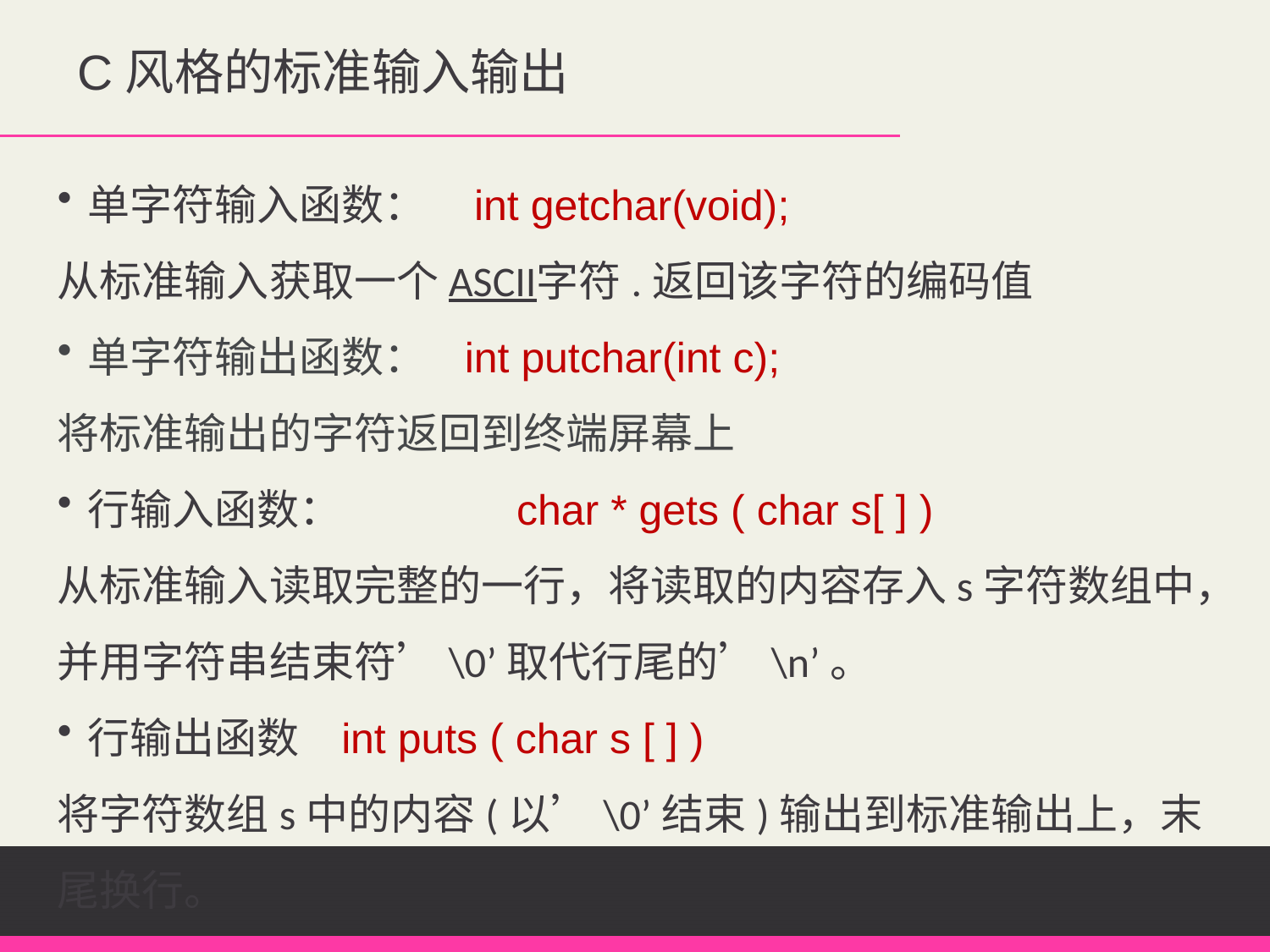

C风格的标准输入输出
单字符输入函数：    int getchar(void);
从标准输入获取一个ASCII字符.返回该字符的编码值
单字符输出函数：   int putchar(int c);
将标准输出的字符返回到终端屏幕上
行输入函数：	    char * gets ( char s[ ] )
从标准输入读取完整的一行，将读取的内容存入s字符数组中，并用字符串结束符’\0’取代行尾的’\n’。
行输出函数	int puts ( char s [ ] )
将字符数组s中的内容(以’\0’结束)输出到标准输出上，末尾换行。